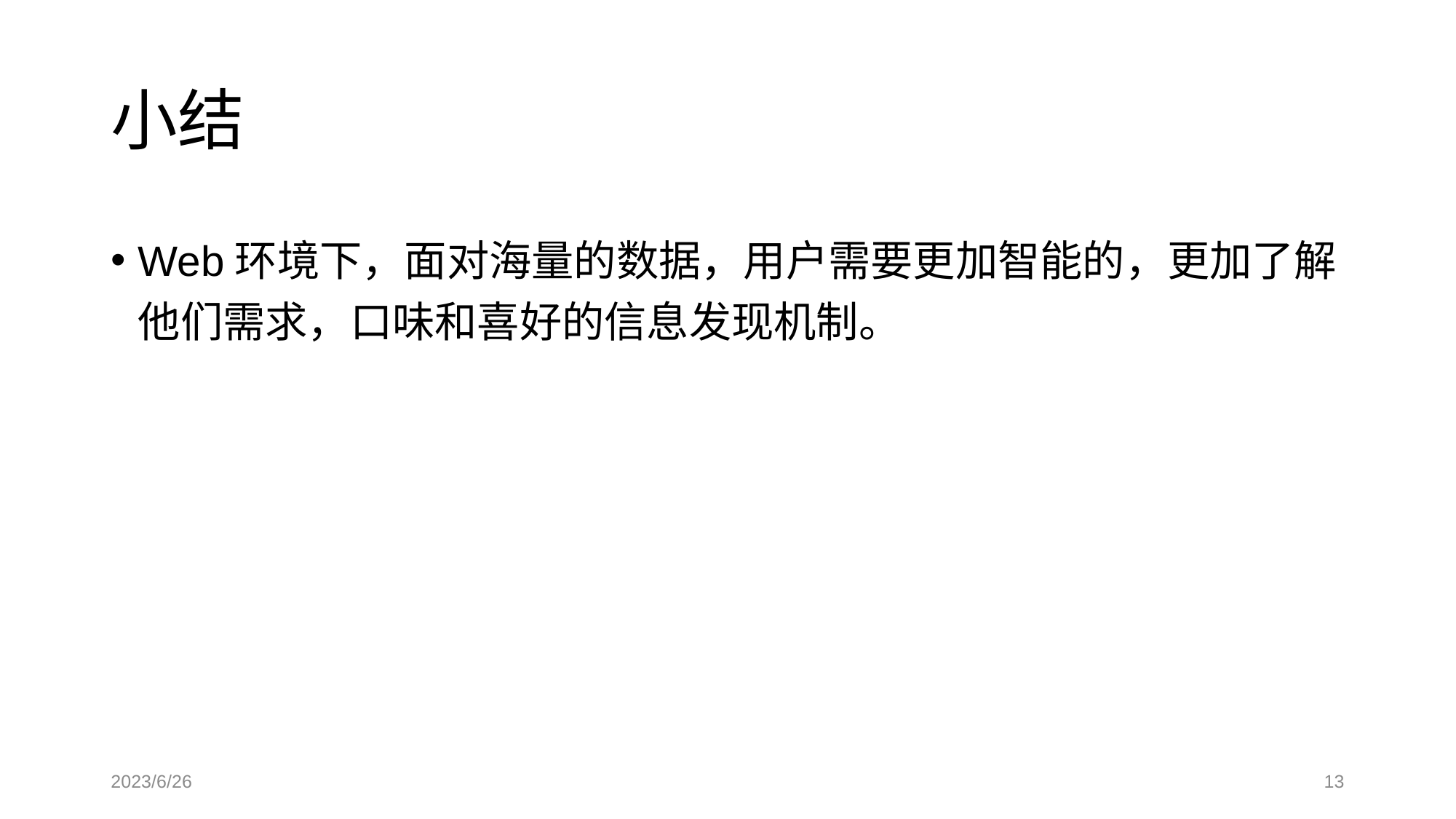

# 小结
Web环境下，面对海量的数据，用户需要更加智能的，更加了解他们需求，口味和喜好的信息发现机制。

2023/6/26
13